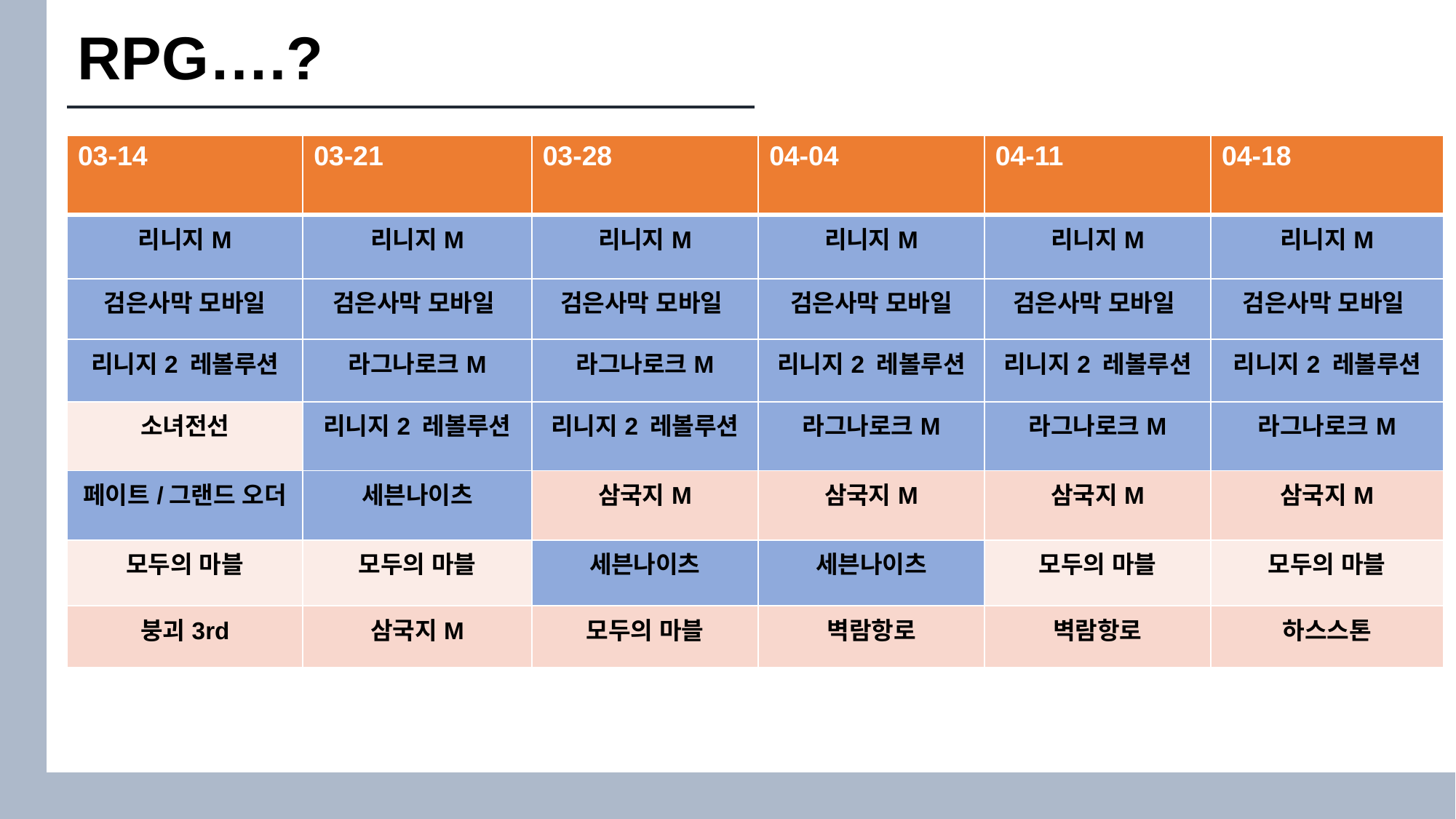

RPG….?

| 03-14 | 03-21 | 03-28 | 04-04 | 04-11 | 04-18 |
| --- | --- | --- | --- | --- | --- |
| 리니지M | 리니지M | 리니지M | 리니지M | 리니지M | 리니지M |
| 검은사막 모바일 | 검은사막 모바일 | 검은사막 모바일 | 검은사막 모바일 | 검은사막 모바일 | 검은사막 모바일 |
| 리니지2 레볼루션 | 라그나로크M | 라그나로크M | 리니지2 레볼루션 | 리니지2 레볼루션 | 리니지2 레볼루션 |
| 소녀전선 | 리니지2 레볼루션 | 리니지2 레볼루션 | 라그나로크M | 라그나로크M | 라그나로크M |
| 페이트/그랜드 오더 | 세븐나이츠 | 삼국지M | 삼국지M | 삼국지M | 삼국지M |
| 모두의 마블 | 모두의 마블 | 세븐나이츠 | 세븐나이츠 | 모두의 마블 | 모두의 마블 |
| 붕괴3rd | 삼국지M | 모두의 마블 | 벽람항로 | 벽람항로 | 하스스톤 |